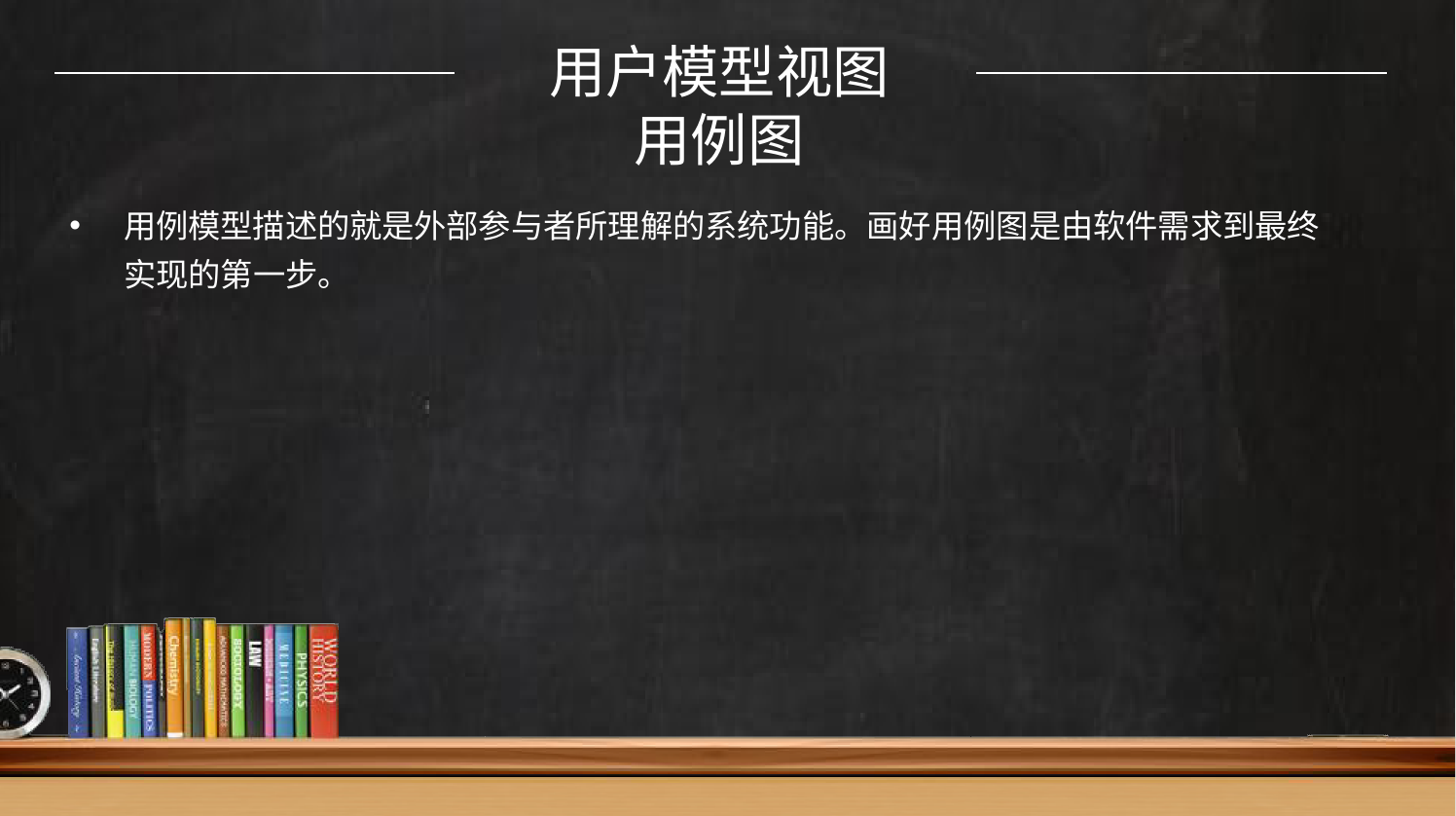

# 用户模型视图 用例图

用例模型描述的就是外部参与者所理解的系统功能。画好用例图是由软件需求到最终 实现的第一步。